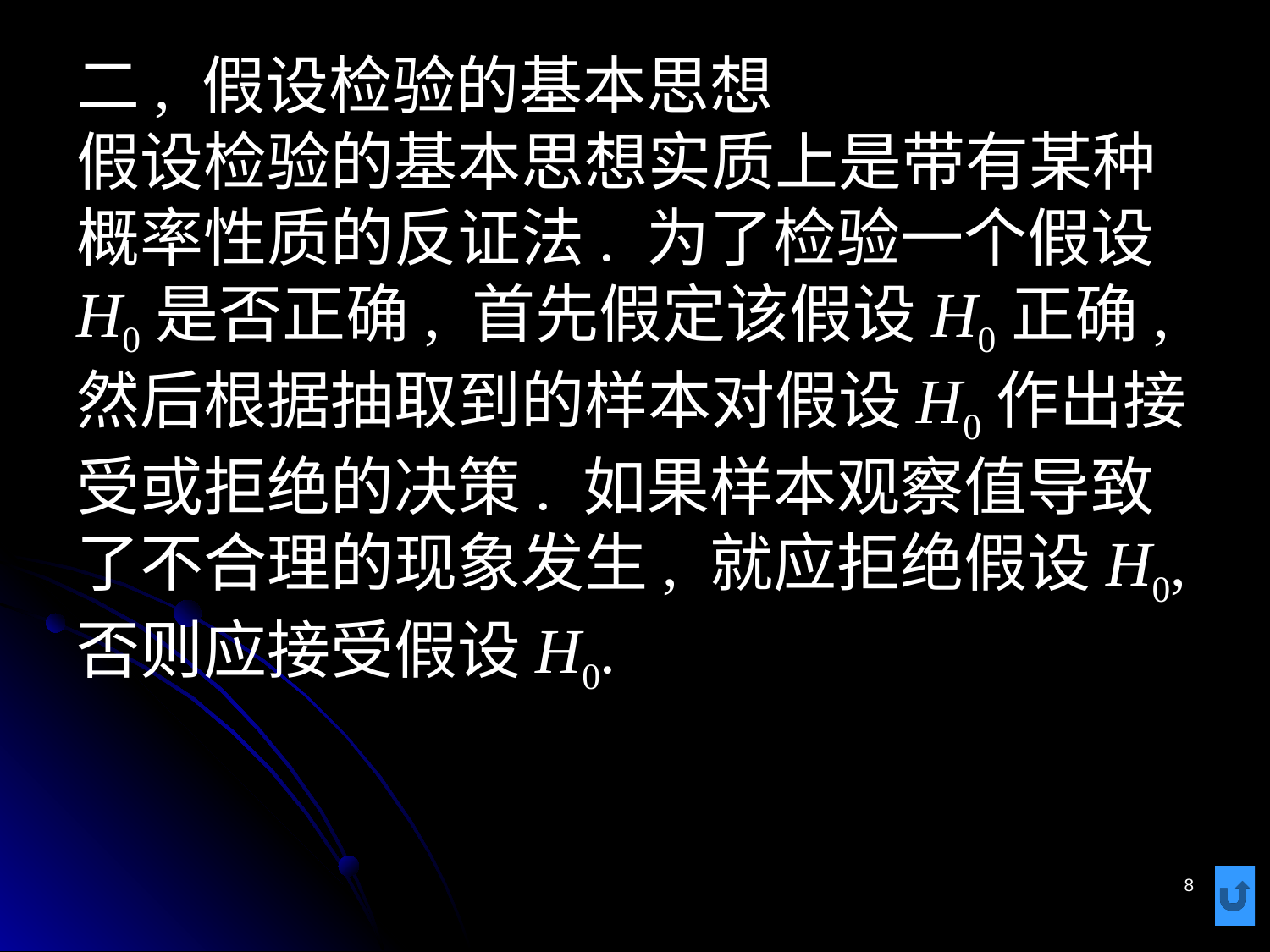

# 二, 假设检验的基本思想 假设检验的基本思想实质上是带有某种概率性质的反证法. 为了检验一个假设H0是否正确, 首先假定该假设H0正确, 然后根据抽取到的样本对假设H0作出接受或拒绝的决策. 如果样本观察值导致了不合理的现象发生, 就应拒绝假设H0, 否则应接受假设H0.
8